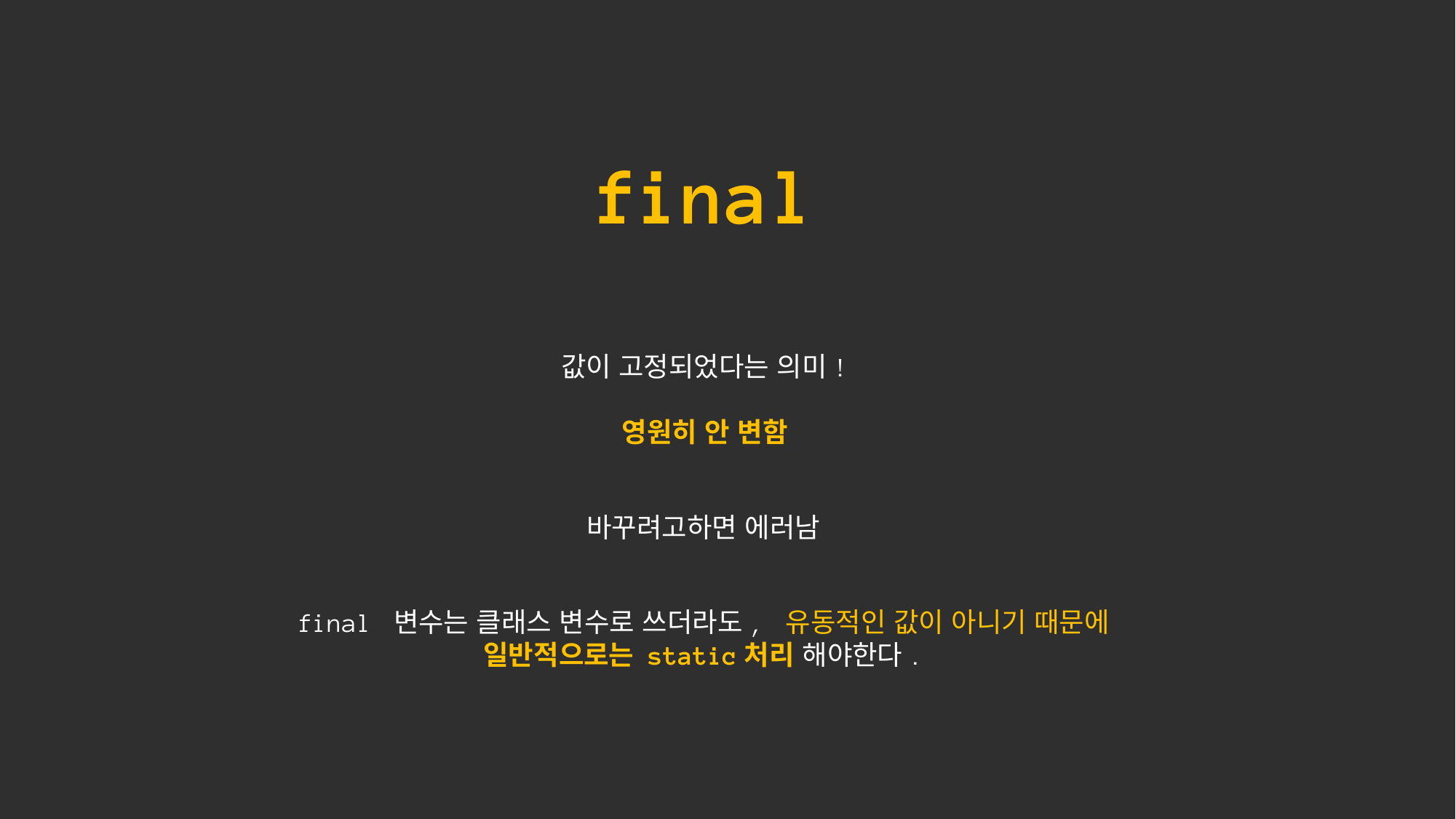

final
값이 고정되었다는 의미!
영원히 안 변함
바꾸려고하면 에러남
final 변수는 클래스 변수로 쓰더라도, 유동적인 값이 아니기 때문에
일반적으로는 static처리 해야한다.